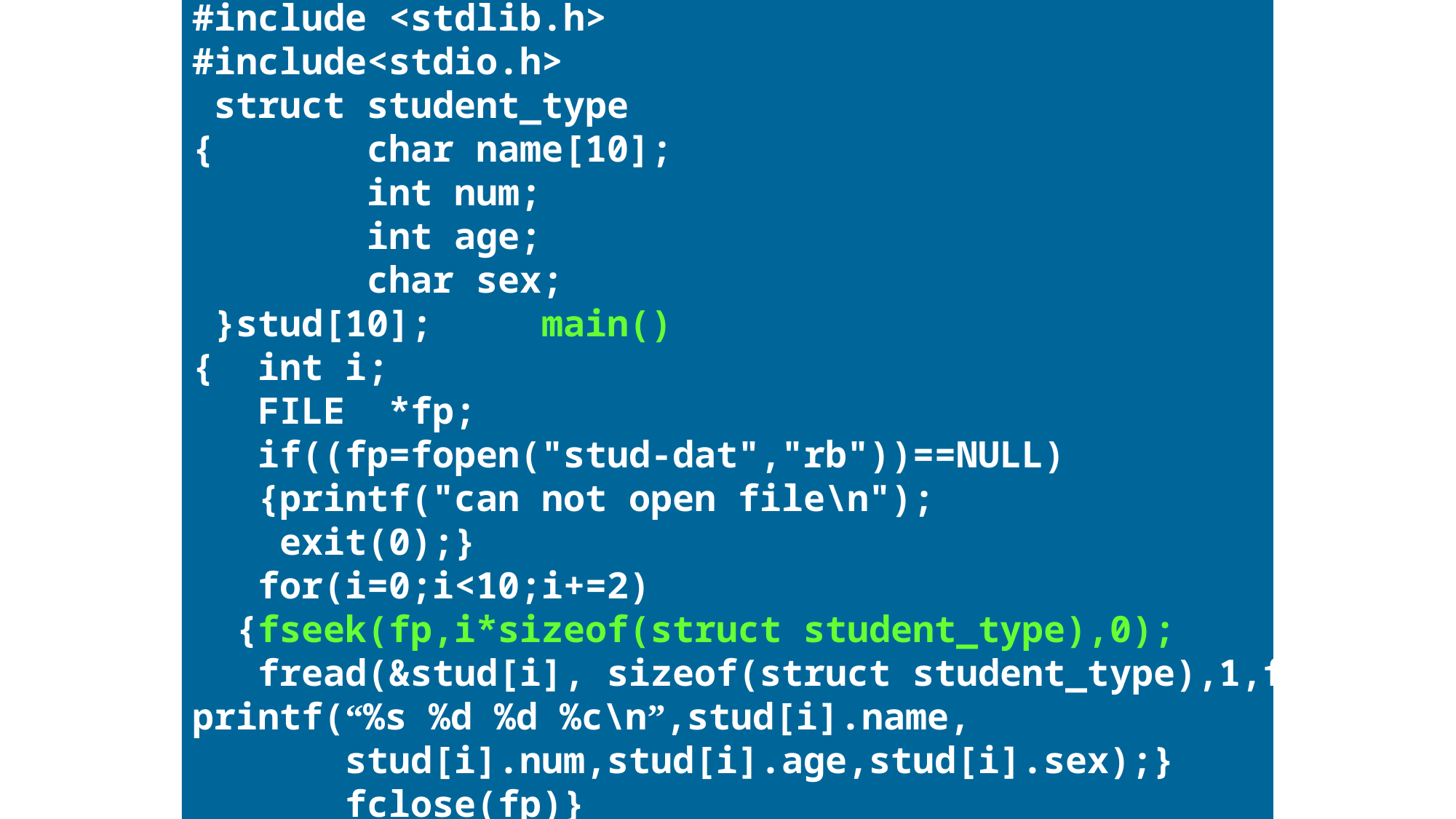

#include <stdlib.h>
#include<stdio.h>
 struct student_type
{       char name[10];
        int num;
        int age;
        char sex;
 }stud[10];     main()
{  int i;
   FILE  *fp;
   if((fp=fopen("stud-dat","rb"))==NULL)
   {printf("can not open file\n");
    exit(0);}
   for(i=0;i<10;i+=2)
  {fseek(fp,i*sizeof(struct student_type),0);
   fread(&stud[i], sizeof(struct student_type),1,fp);
printf(“%s %d %d %c\n”,stud[i].name,
       stud[i].num,stud[i].age,stud[i].sex);}
       fclose(fp)}
§13.5 文件的定位

例１3．５在磁盘文件上存有１０个学生的数据。要求
将第１、３、５、７、９个学生数据输入计算机，并
在屏幕上显示出来。